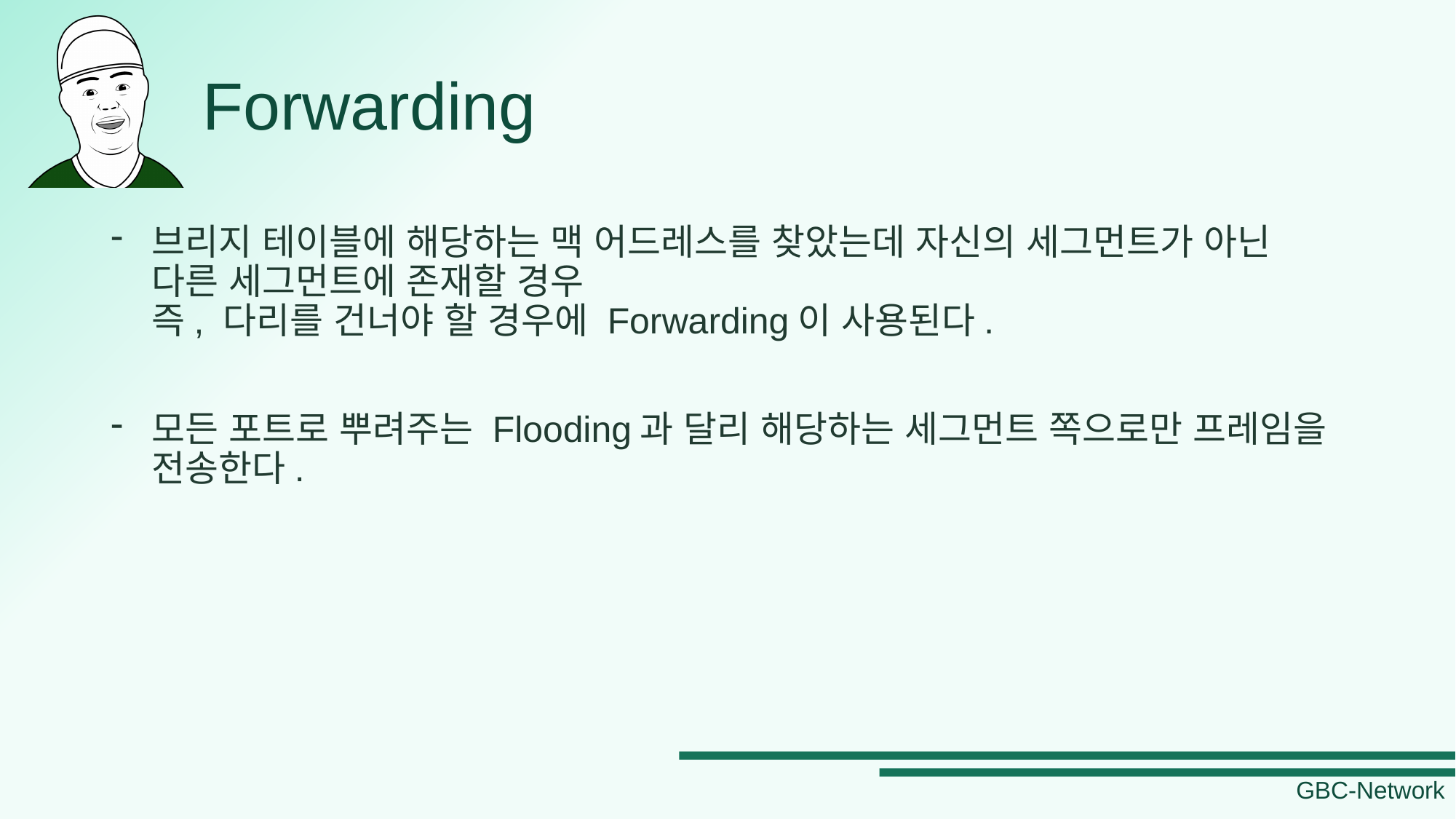

# Forwarding
브리지 테이블에 해당하는 맥 어드레스를 찾았는데 자신의 세그먼트가 아닌 다른 세그먼트에 존재할 경우
즉, 다리를 건너야 할 경우에 Forwarding이 사용된다.

모든 포트로 뿌려주는 Flooding과 달리 해당하는 세그먼트 쪽으로만 프레임을 전송한다.